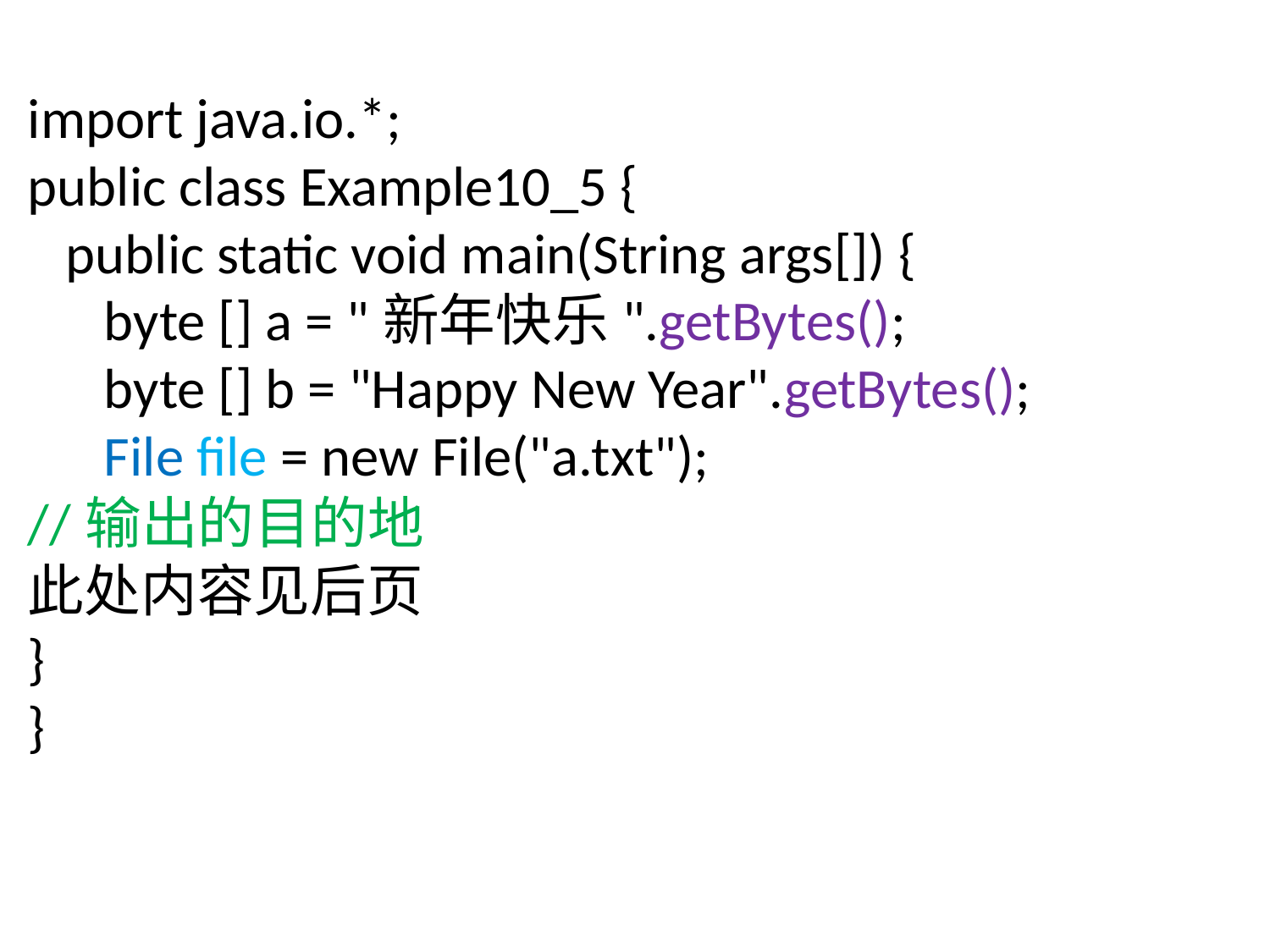

import java.io.*;
public class Example10_5 {
   public static void main(String args[]) {
      byte [] a = "新年快乐".getBytes();
      byte [] b = "Happy New Year".getBytes();
      File file = new File("a.txt");
//输出的目的地
此处内容见后页
}
}